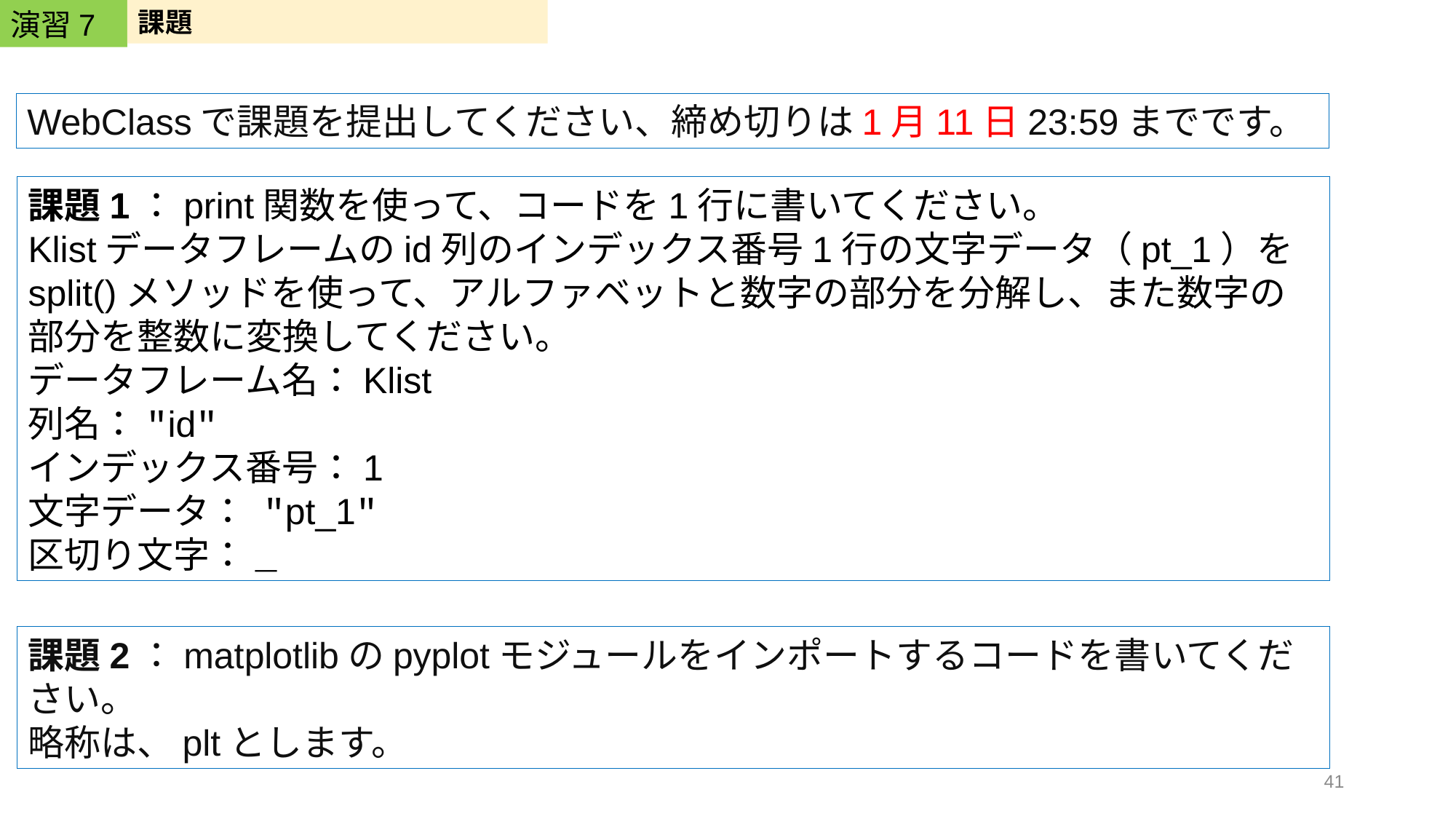

演習7
課題
WebClassで課題を提出してください、締め切りは1月11日23:59までです。
課題1：print関数を使って、コードを1行に書いてください。
Klistデータフレームのid列のインデックス番号1行の文字データ（pt_1）をsplit()メソッドを使って、アルファベットと数字の部分を分解し、また数字の部分を整数に変換してください。
データフレーム名：Klist
列名："id"
インデックス番号：1
文字データ： "pt_1"
区切り文字：_
課題2：matplotlibのpyplotモジュールをインポートするコードを書いてください。
略称は、pltとします。
41